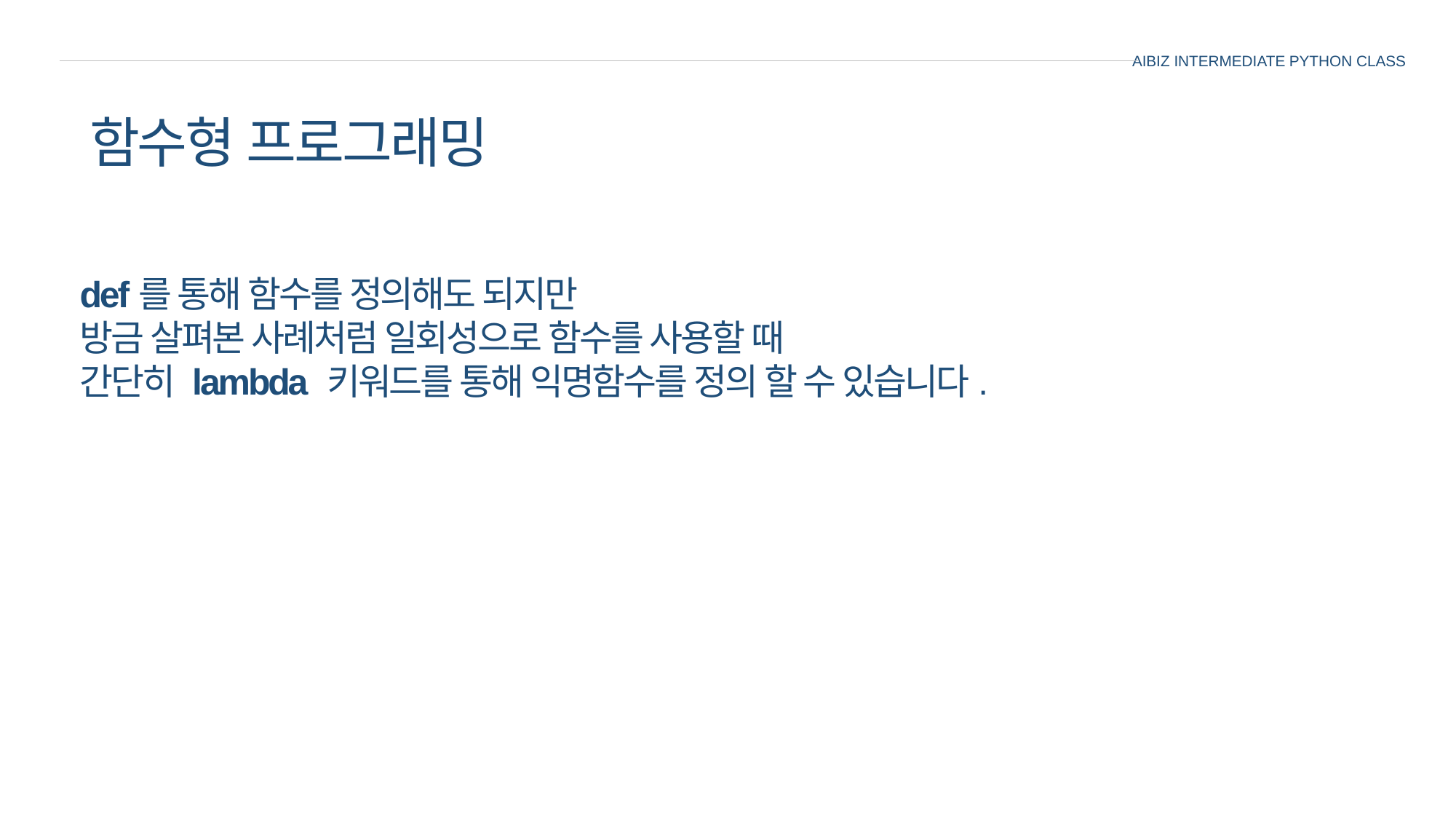

AIBIZ INTERMEDIATE PYTHON CLASS
함수형 프로그래밍
def를 통해 함수를 정의해도 되지만
방금 살펴본 사례처럼 일회성으로 함수를 사용할 때
간단히 lambda 키워드를 통해 익명함수를 정의 할 수 있습니다.